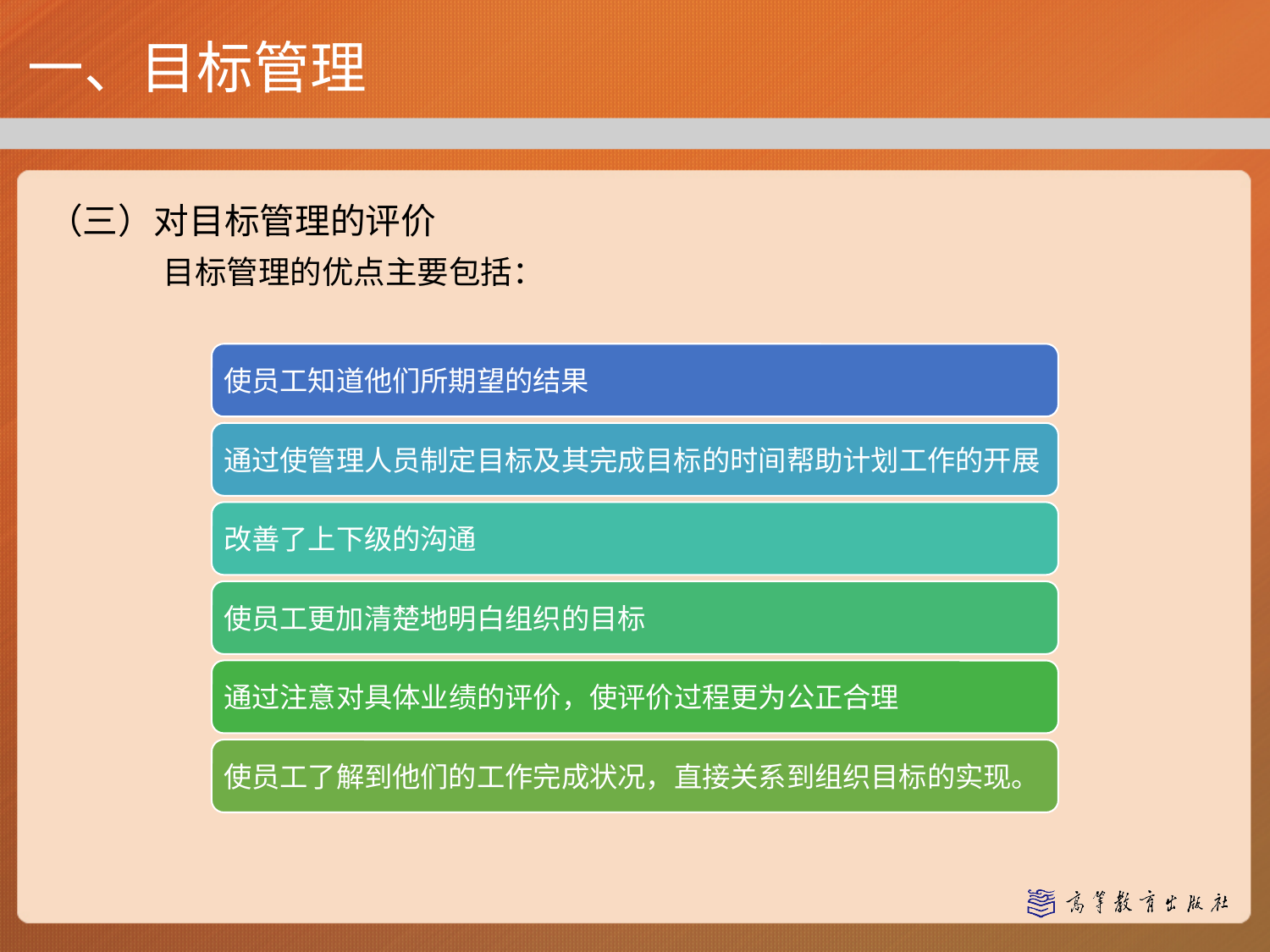

一、目标管理
（三）对目标管理的评价
目标管理的优点主要包括：
使员工知道他们所期望的结果
通过使管理人员制定目标及其完成目标的时间帮助计划工作的开展
改善了上下级的沟通
使员工更加清楚地明白组织的目标
通过注意对具体业绩的评价，使评价过程更为公正合理
使员工了解到他们的工作完成状况，直接关系到组织目标的实现。